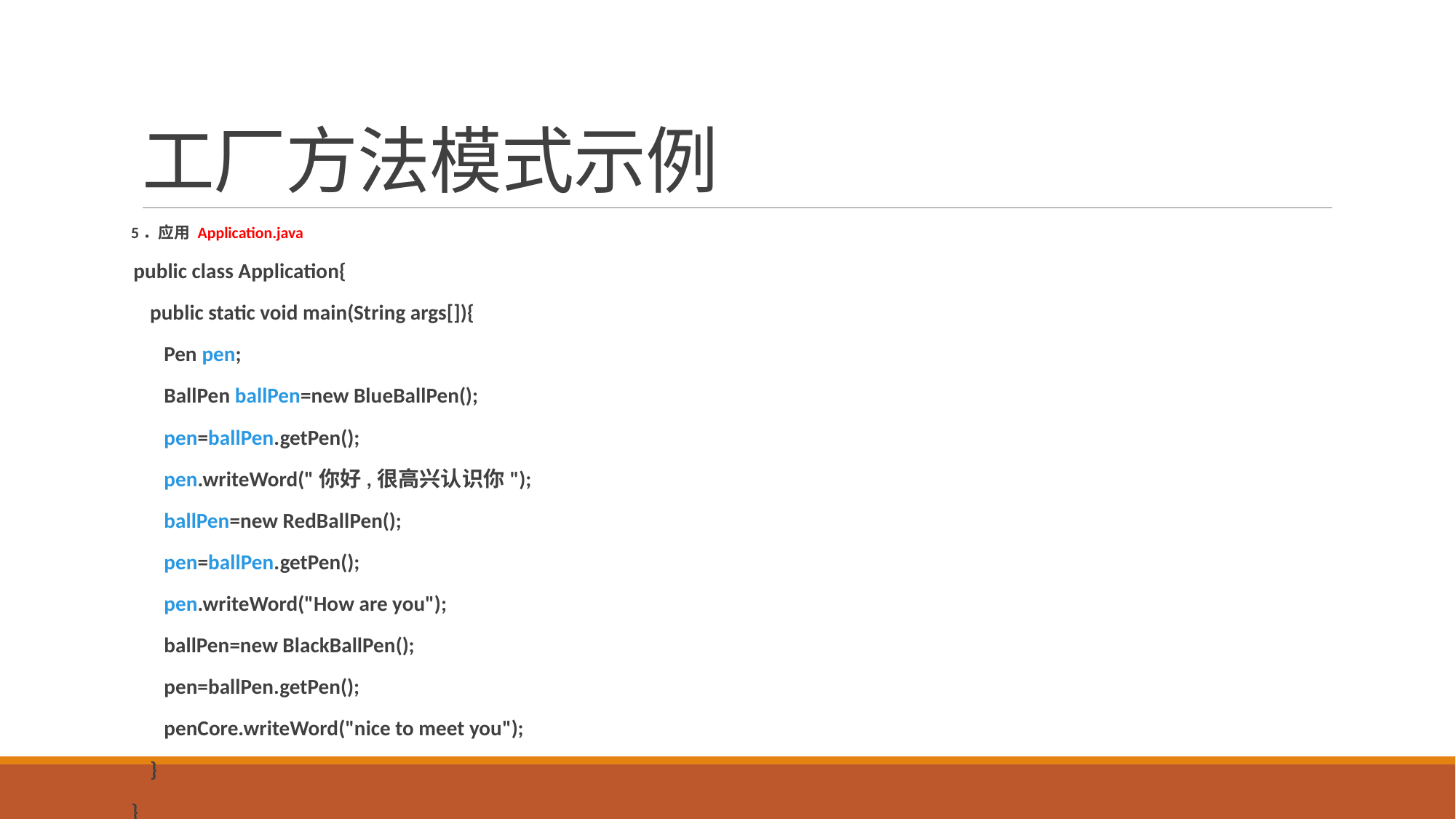

# 工厂方法模式示例
5．应用 Application.java
 public class Application{
    public static void main(String args[]){
       Pen pen;
       BallPen ballPen=new BlueBallPen();
       pen=ballPen.getPen();
       pen.writeWord("你好,很高兴认识你");
       ballPen=new RedBallPen();
       pen=ballPen.getPen();
       pen.writeWord("How are you");
       ballPen=new BlackBallPen();
       pen=ballPen.getPen();
       penCore.writeWord("nice to meet you");
    }
}